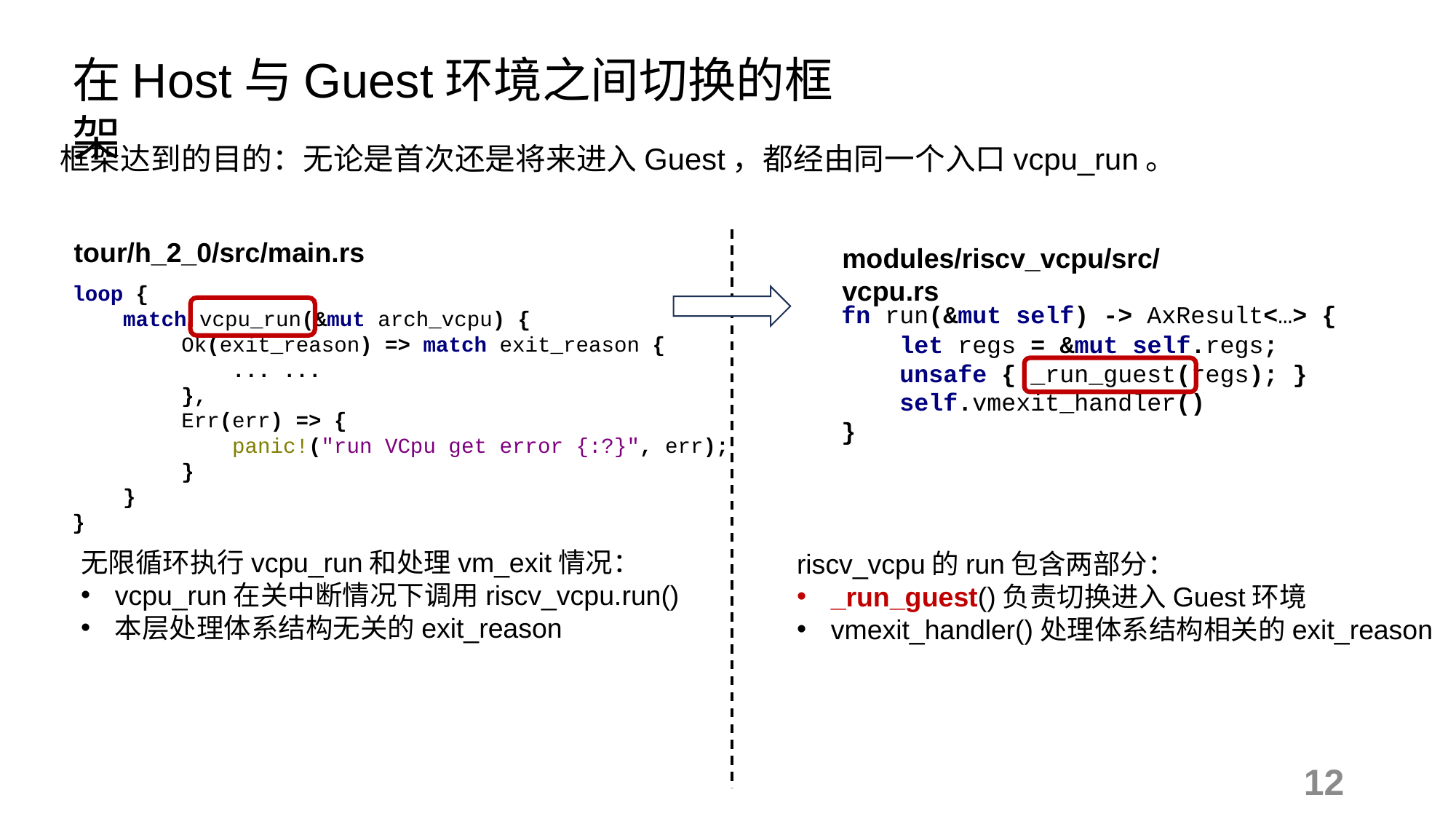

在Host与Guest环境之间切换的框架
框架达到的目的：无论是首次还是将来进入Guest，都经由同一个入口vcpu_run。
tour/h_2_0/src/main.rs
modules/riscv_vcpu/src/vcpu.rs
loop {
    match vcpu_run(&mut arch_vcpu) {
	Ok(exit_reason) => match exit_reason {
	    ... ...
	},
	Err(err) => {
	    panic!("run VCpu get error {:?}", err);
	}
    }
}

fn run(&mut self) -> AxResult<…> {
    let regs = &mut self.regs;
    unsafe { _run_guest(regs); }
    self.vmexit_handler()
}

无限循环执行vcpu_run和处理vm_exit情况：
vcpu_run在关中断情况下调用riscv_vcpu.run()
本层处理体系结构无关的exit_reason
riscv_vcpu的run包含两部分：
_run_guest()负责切换进入Guest环境
vmexit_handler()处理体系结构相关的exit_reason
12